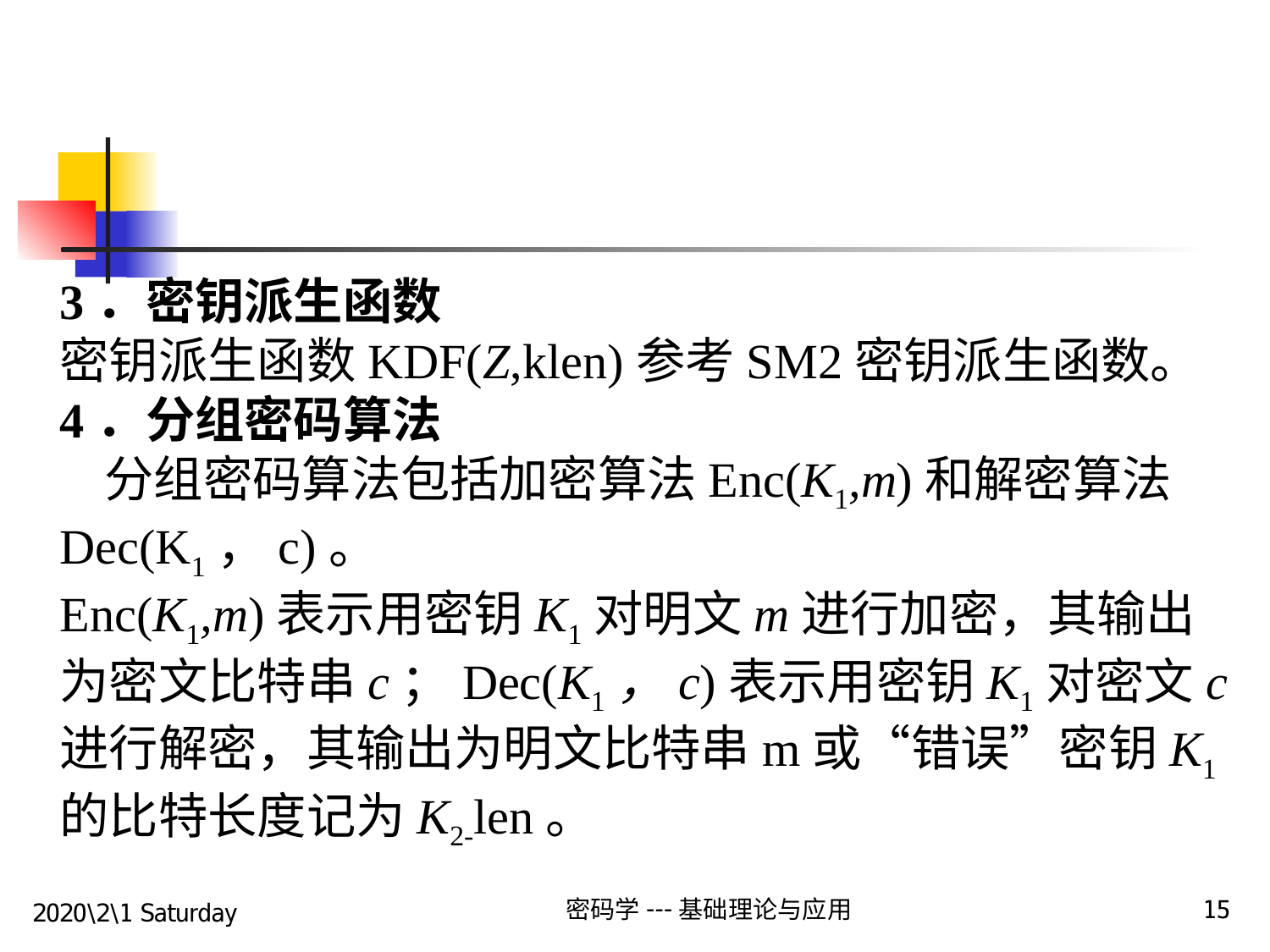

3．密钥派生函数
密钥派生函数KDF(Z,klen)参考SM2密钥派生函数。
4．分组密码算法
   分组密码算法包括加密算法Enc(K1,m)和解密算法Dec(K1，c)。
Enc(K1,m)表示用密钥K1对明文m进行加密，其输出为密文比特串c；Dec(K1，c)表示用密钥K1对密文c进行解密，其输出为明文比特串m或“错误”密钥K1的比特长度记为K2-len。
密码学---基础理论与应用
15
2020\2\1 Saturday